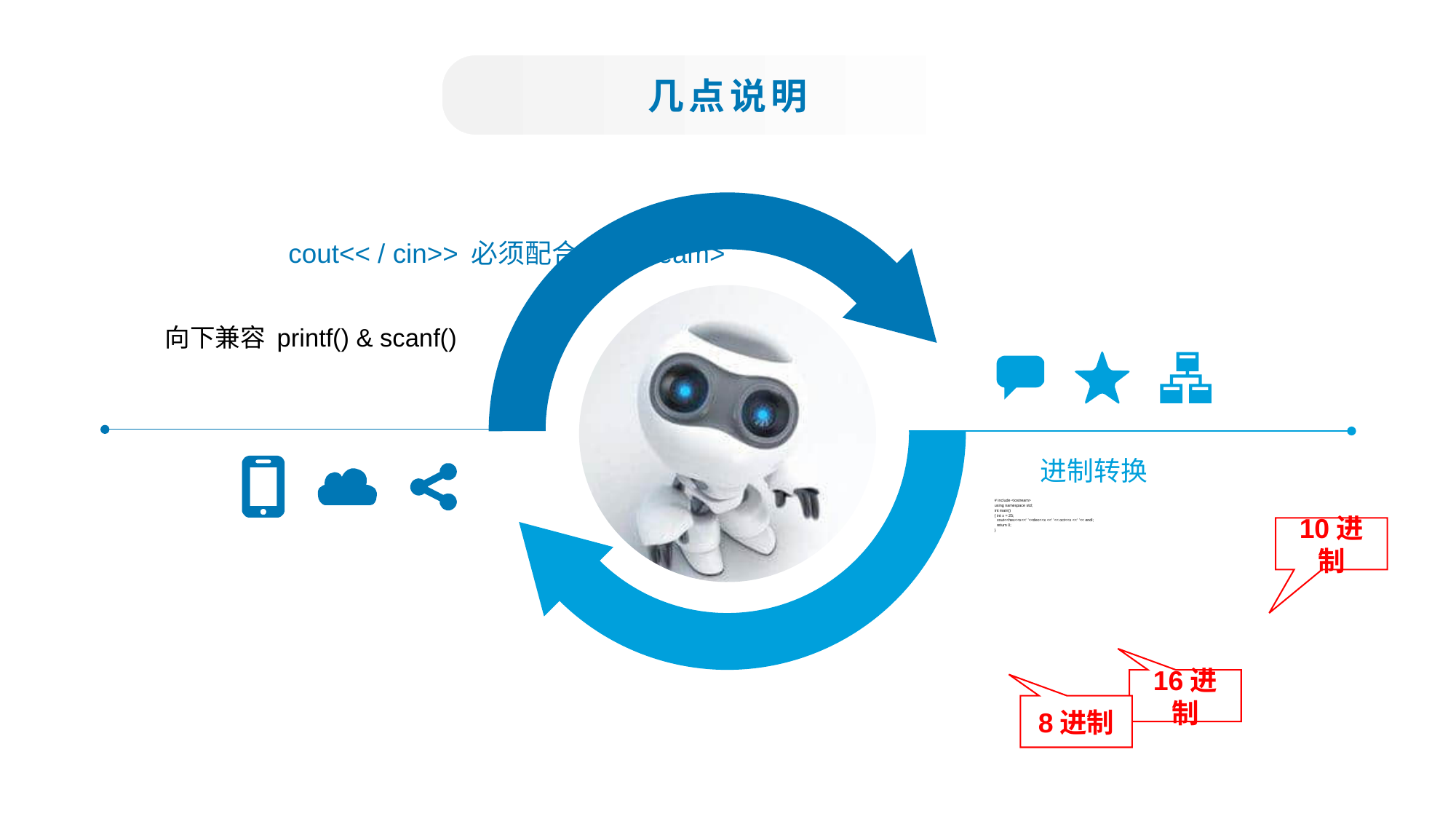

几点说明

cout<< / cin>> 必须配合 <iostream>

向下兼容 printf() & scanf()

进制转换

# include <iostream>
using namespace std;
int main()
{ int x = 25;
  cout<<hex<<x<<‘ ’<<dec<<x <<‘ ’<< oct<<x <<‘ ’<< endl;
  return 0;
}

10进制
16进制
8进制